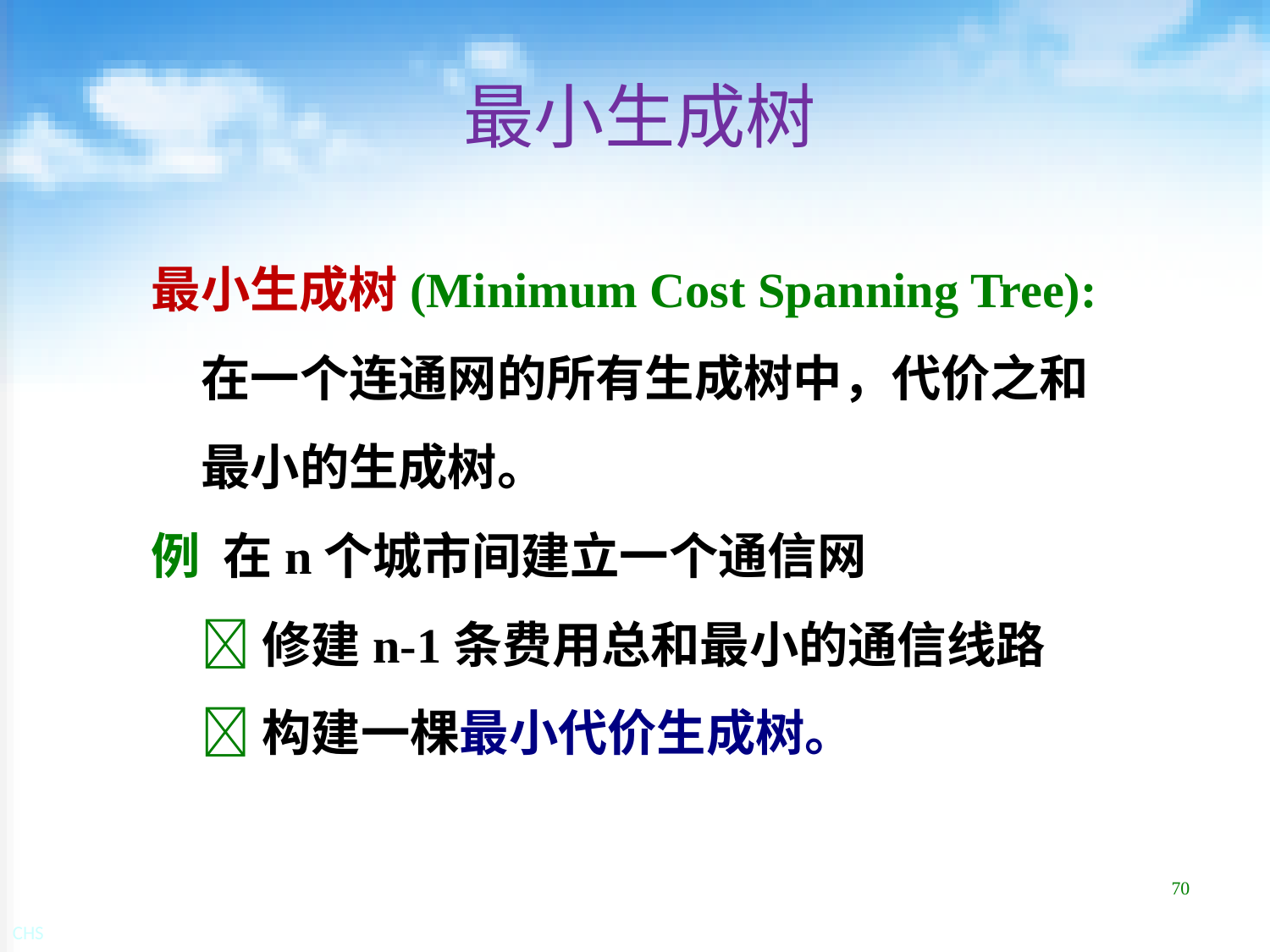

# 最小生成树
最小生成树(Minimum Cost Spanning Tree):
	在一个连通网的所有生成树中，代价之和最小的生成树。
例  在n个城市间建立一个通信网
	↔修建n-1条费用总和最小的通信线路
	↔构建一棵最小代价生成树。
70